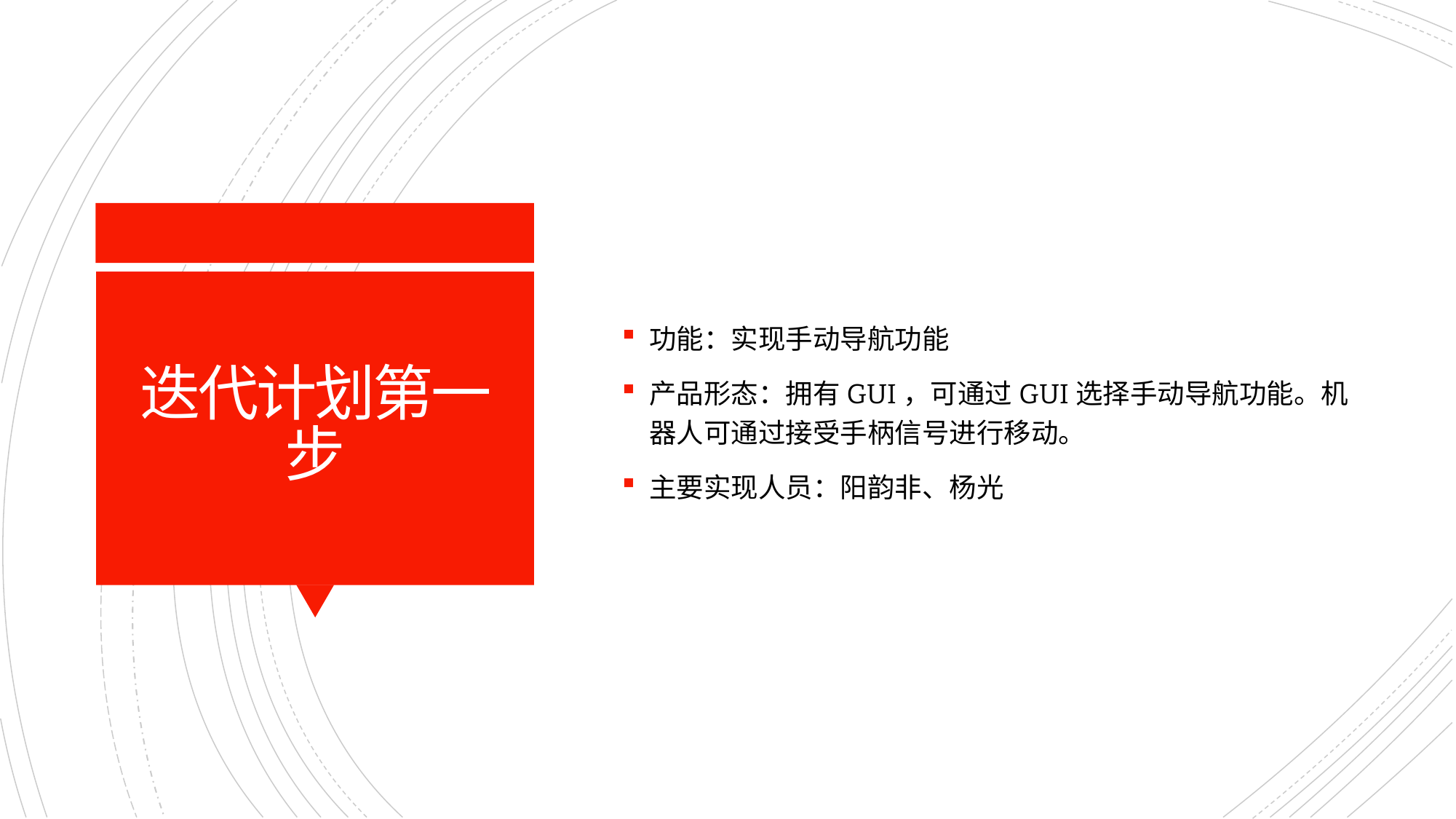

功能：实现手动导航功能
产品形态：拥有GUI，可通过GUI选择手动导航功能。机器人可通过接受手柄信号进行移动。
主要实现人员：阳韵非、杨光
# 迭代计划第一步